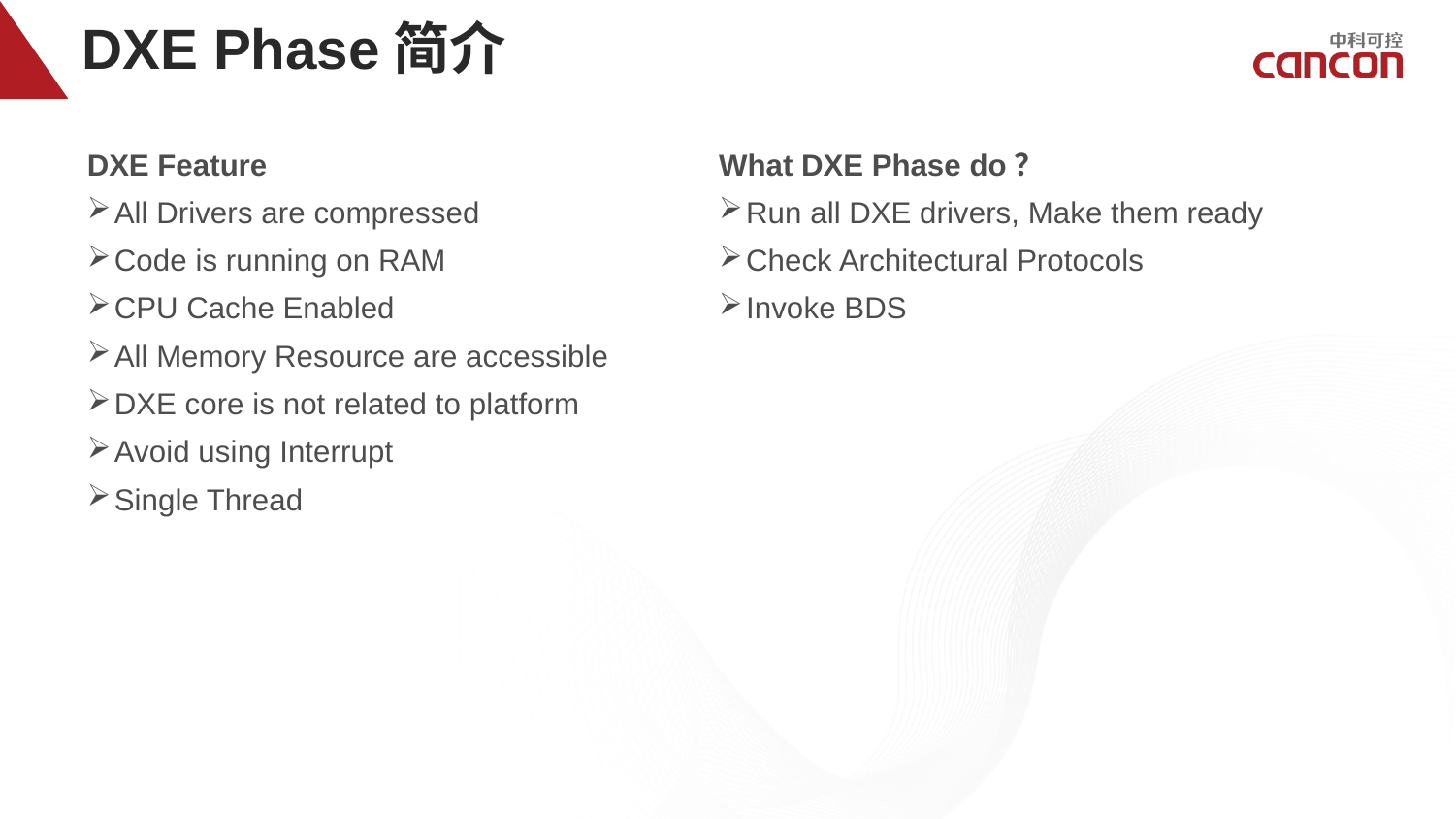

# DXE Phase简介
DXE Feature
All Drivers are compressed
Code is running on RAM
CPU Cache Enabled
All Memory Resource are accessible
DXE core is not related to platform
Avoid using Interrupt
Single Thread

What DXE Phase do？
Run all DXE drivers, Make them ready
Check Architectural Protocols
Invoke BDS